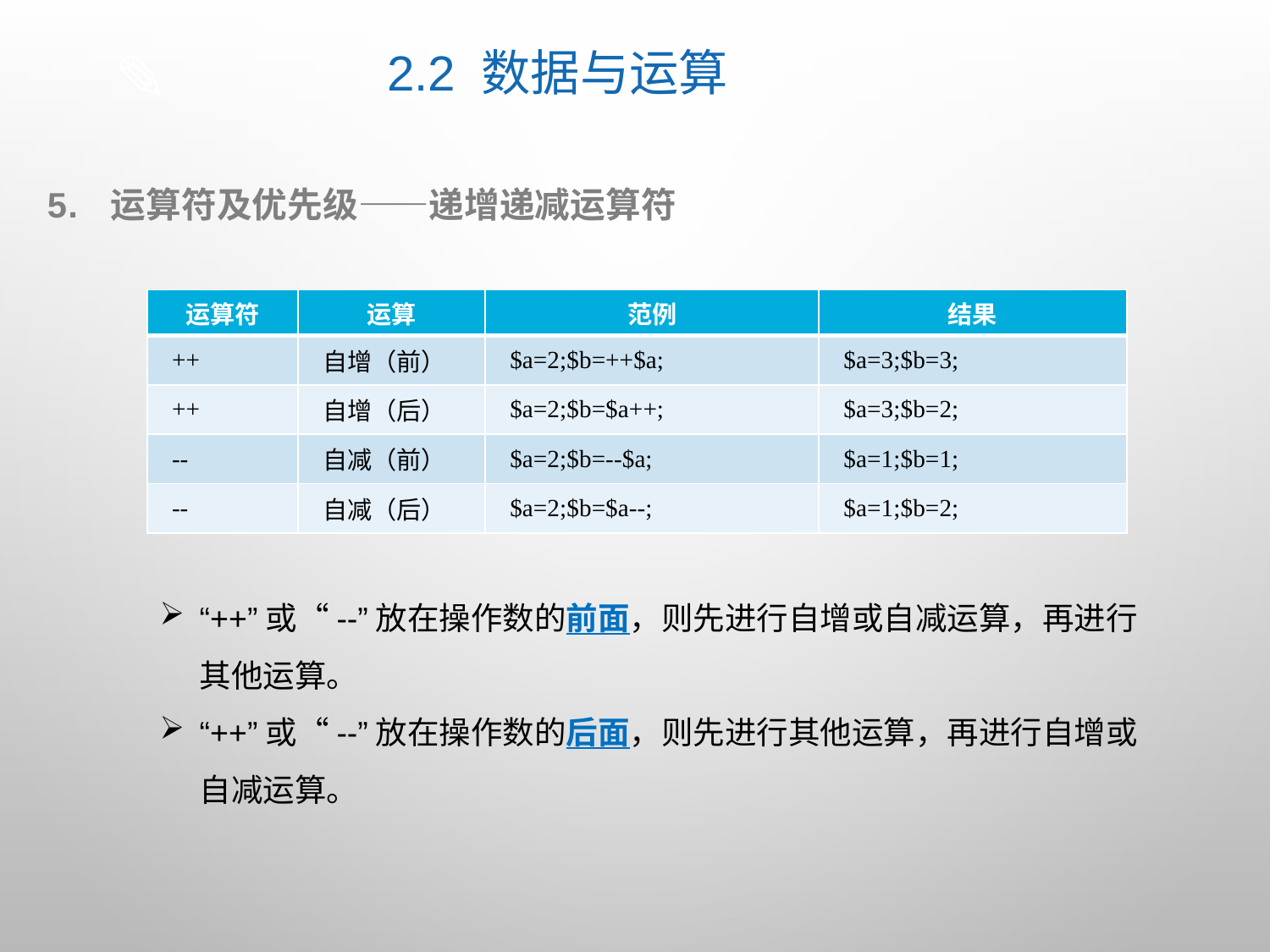

# 2.2 数据与运算
运算符及优先级——递增递减运算符
| 运算符 | 运算 | 范例 | 结果 |
| --- | --- | --- | --- |
| ++ | 自增（前） | $a=2;$b=++$a; | $a=3;$b=3; |
| ++ | 自增（后） | $a=2;$b=$a++; | $a=3;$b=2; |
| -- | 自减（前） | $a=2;$b=--$a; | $a=1;$b=1; |
| -- | 自减（后） | $a=2;$b=$a--; | $a=1;$b=2; |
“++”或“--”放在操作数的前面，则先进行自增或自减运算，再进行其他运算。
“++”或“--”放在操作数的后面，则先进行其他运算，再进行自增或自减运算。